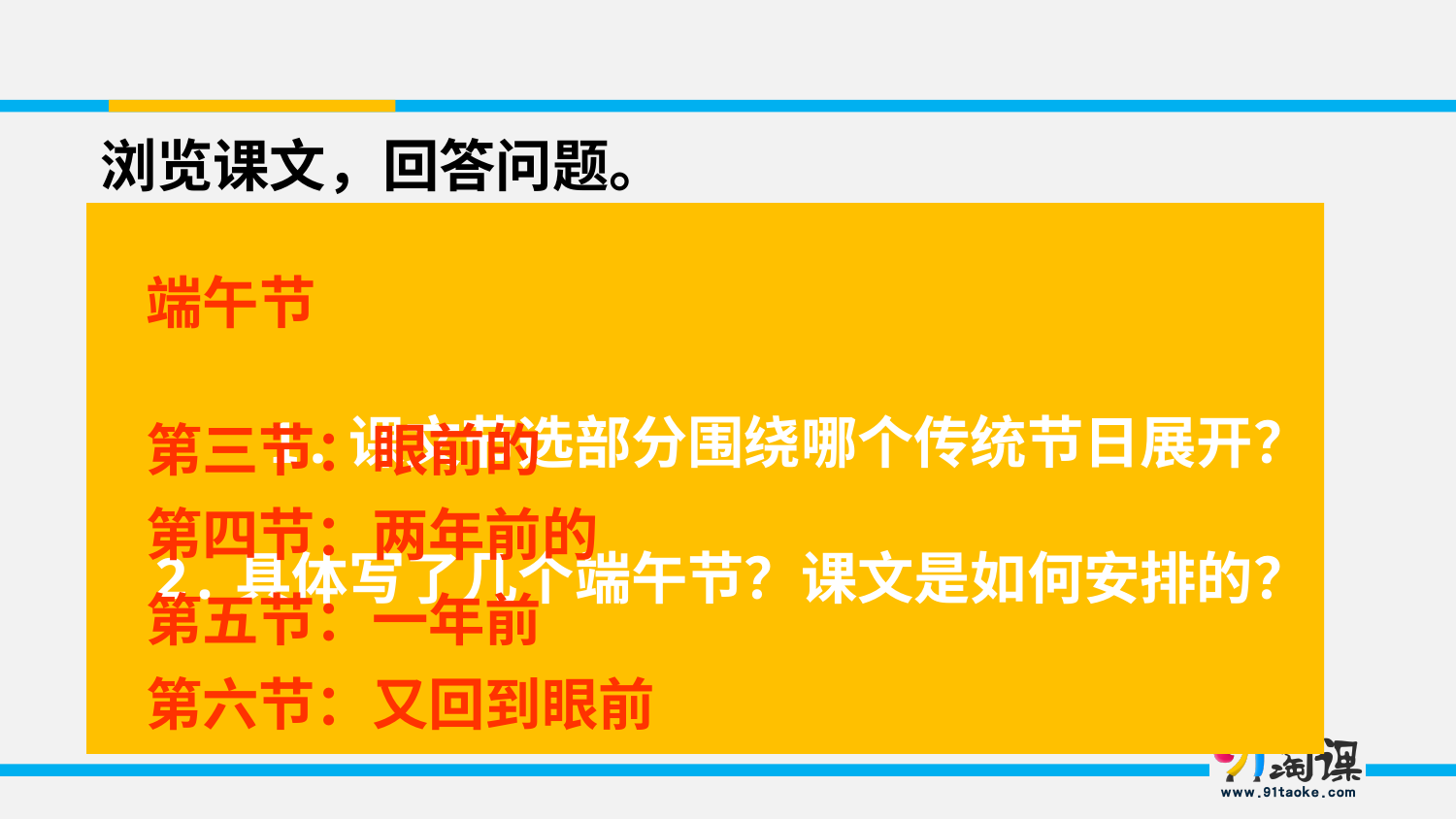

浏览课文，回答问题。
1.课文节选部分围绕哪个传统节日展开？

2.具体写了几个端午节？课文是如何安排的？

端午节
第三节：眼前的
第四节：两年前的
第五节：一年前
第六节：又回到眼前